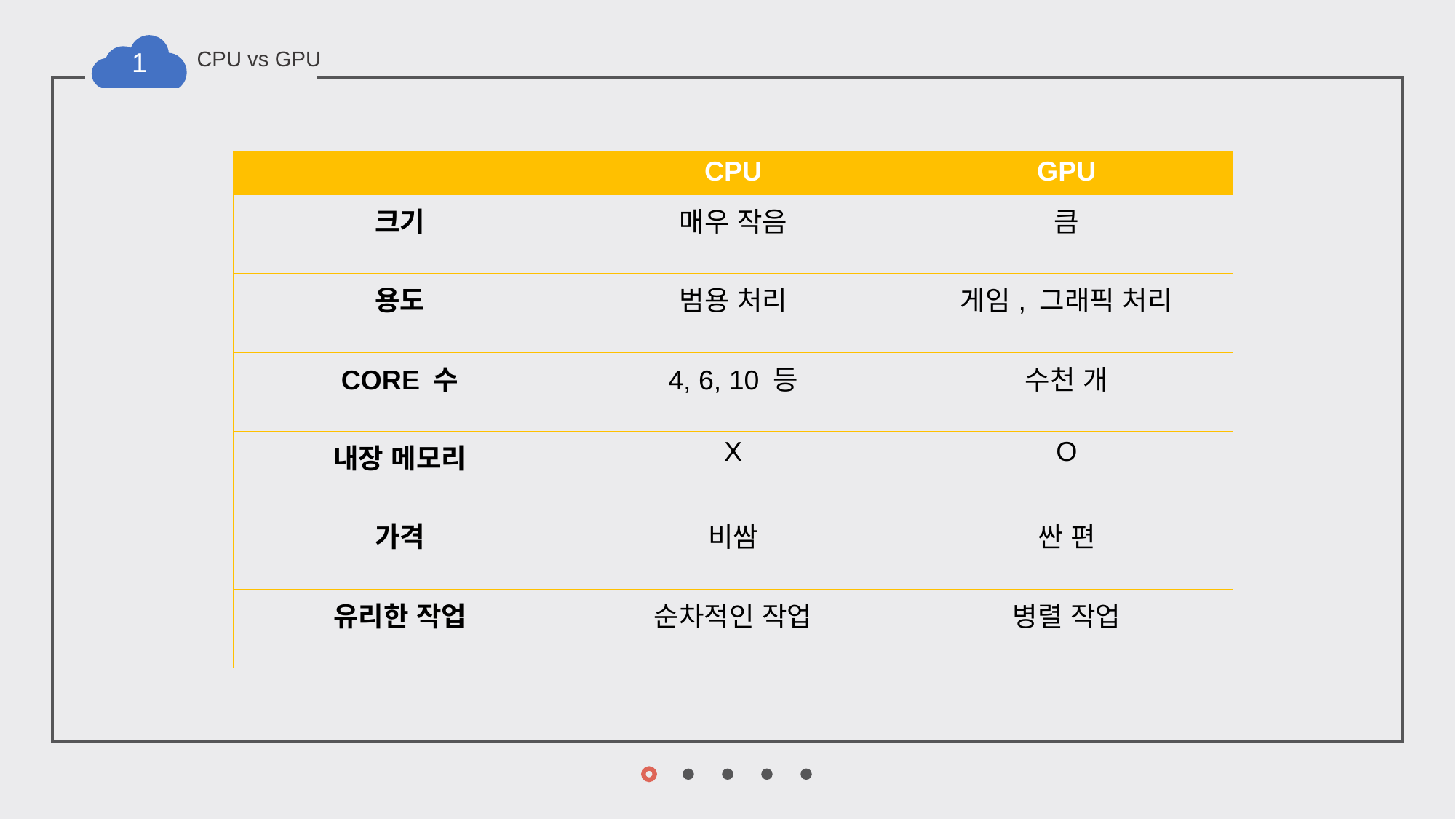

1
CPU vs GPU

|  | CPU | GPU |
| --- | --- | --- |
| 크기 | 매우 작음 | 큼 |
| 용도 | 범용 처리 | 게임, 그래픽 처리 |
| CORE 수 | 4, 6, 10 등 | 수천 개 |
| 내장 메모리 | X | O |
| 가격 | 비쌈 | 싼 편 |
| 유리한 작업 | 순차적인 작업 | 병렬 작업 |